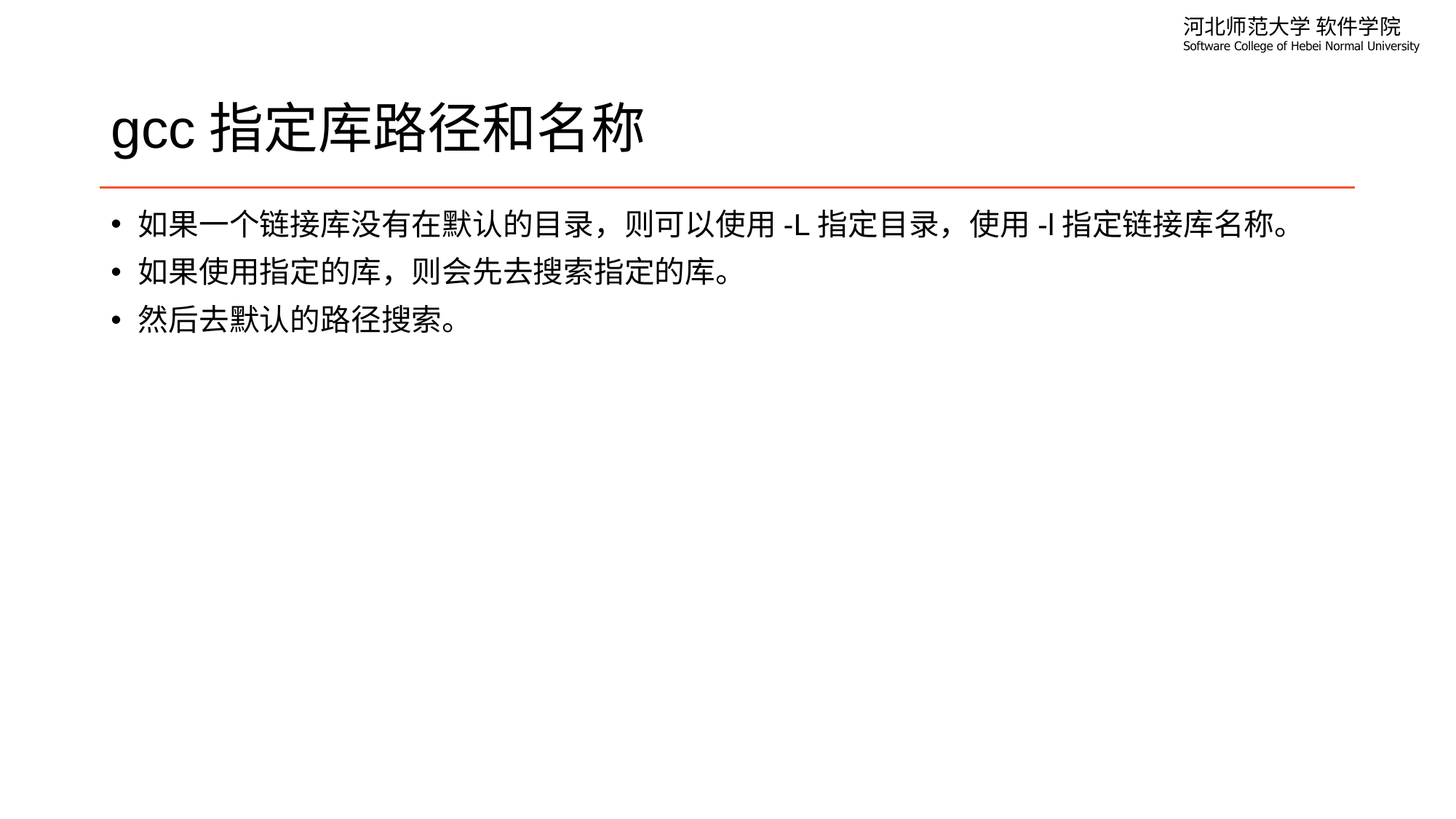

# gcc指定库路径和名称
如果一个链接库没有在默认的目录，则可以使用-L指定目录，使用-l指定链接库名称。
如果使用指定的库，则会先去搜索指定的库。
然后去默认的路径搜索。